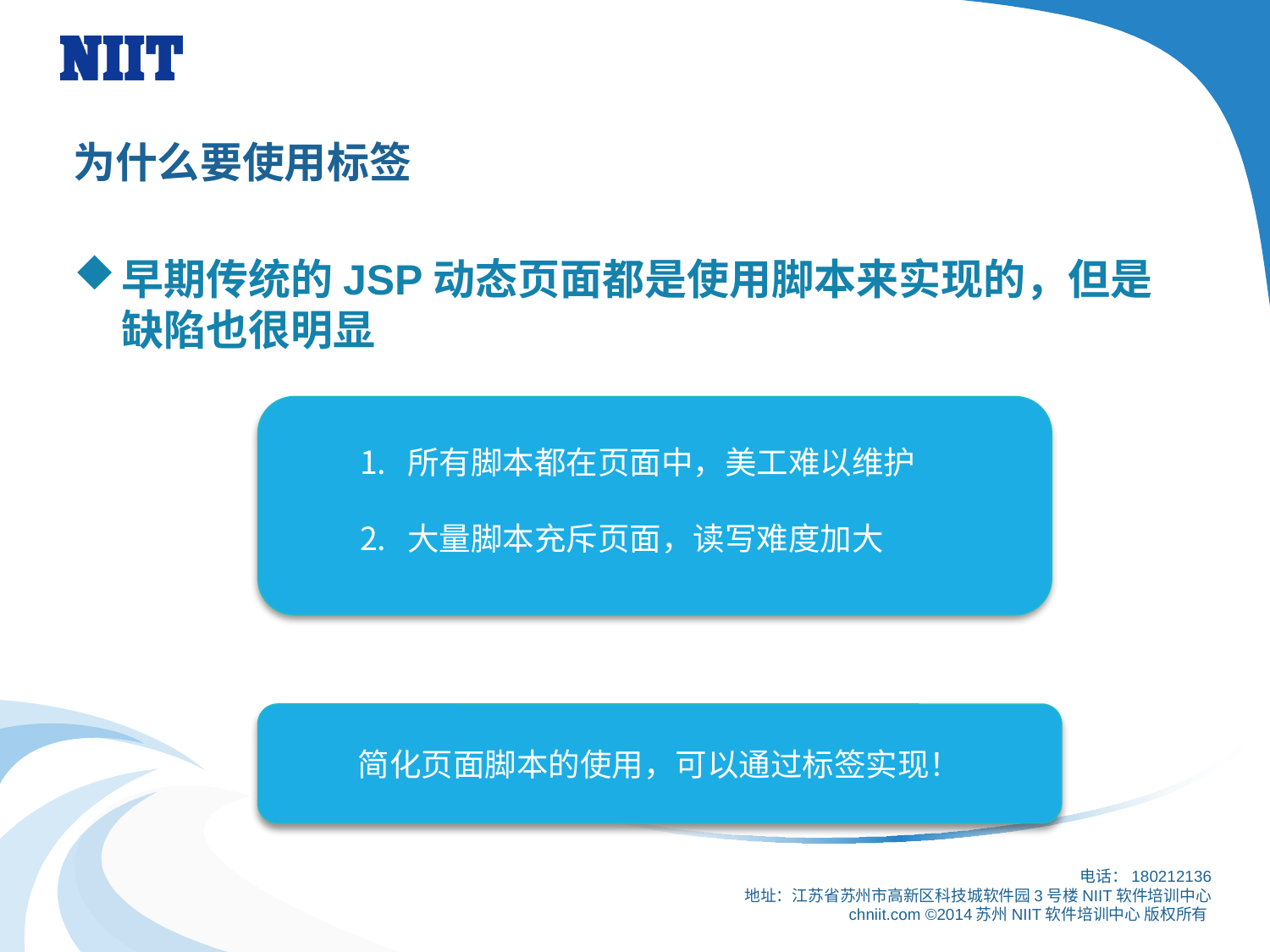

# 为什么要使用标签
早期传统的JSP动态页面都是使用脚本来实现的，但是缺陷也很明显

所有脚本都在页面中，美工难以维护

大量脚本充斥页面，读写难度加大
简化页面脚本的使用，可以通过标签实现！